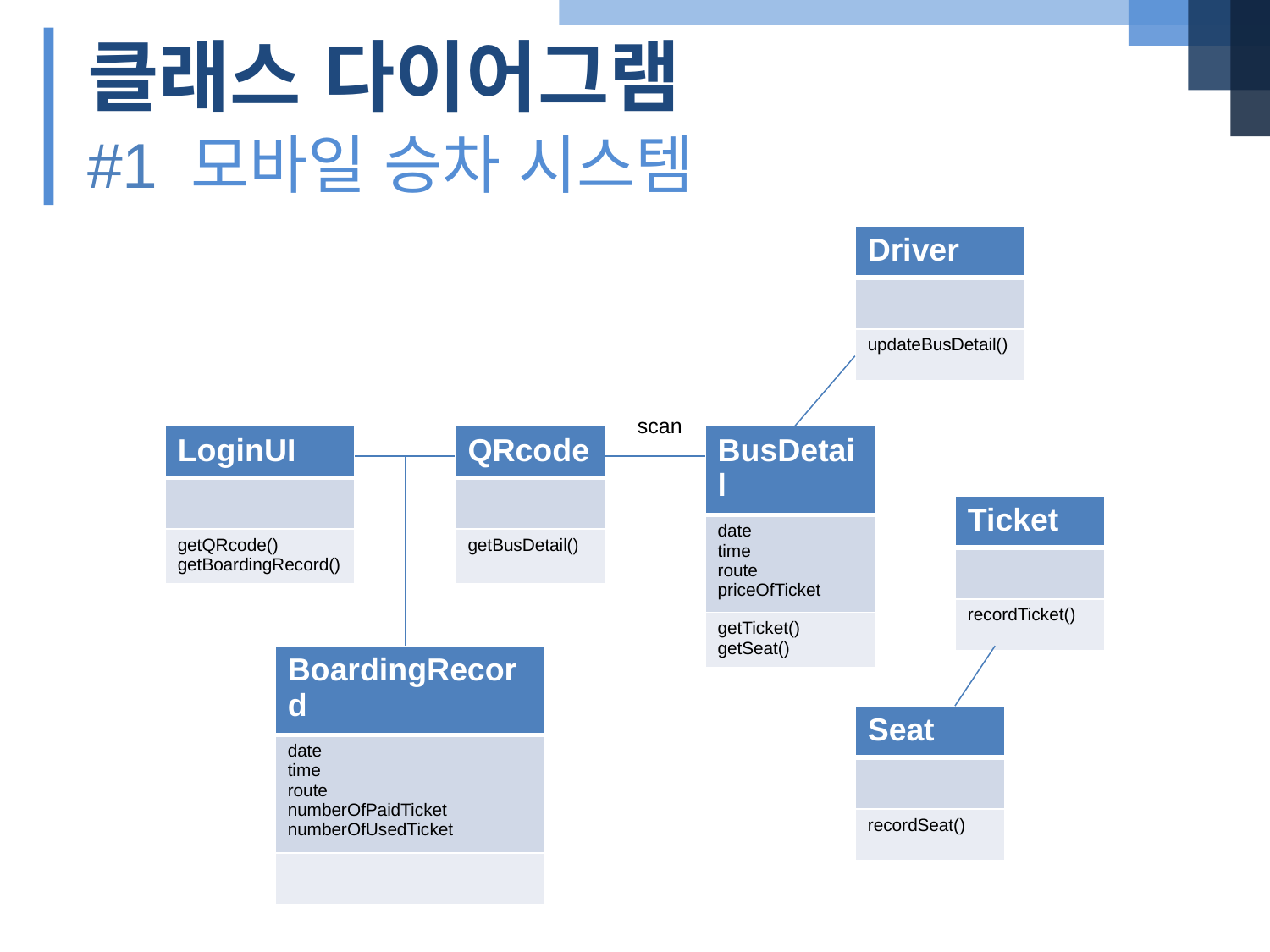

클래스 다이어그램

#1 모바일 승차 시스템
| Driver |
| --- |
|  |
| updateBusDetail() |
scan
| LoginUI |
| --- |
|  |
| getQRcode() getBoardingRecord() |
| QRcode |
| --- |
|  |
| getBusDetail() |
| BusDetail |
| --- |
| date time route priceOfTicket |
| getTicket() getSeat() |
| Ticket |
| --- |
|  |
| recordTicket() |
| BoardingRecord |
| --- |
| date time route numberOfPaidTicket numberOfUsedTicket |
|  |
| Seat |
| --- |
|  |
| recordSeat() |